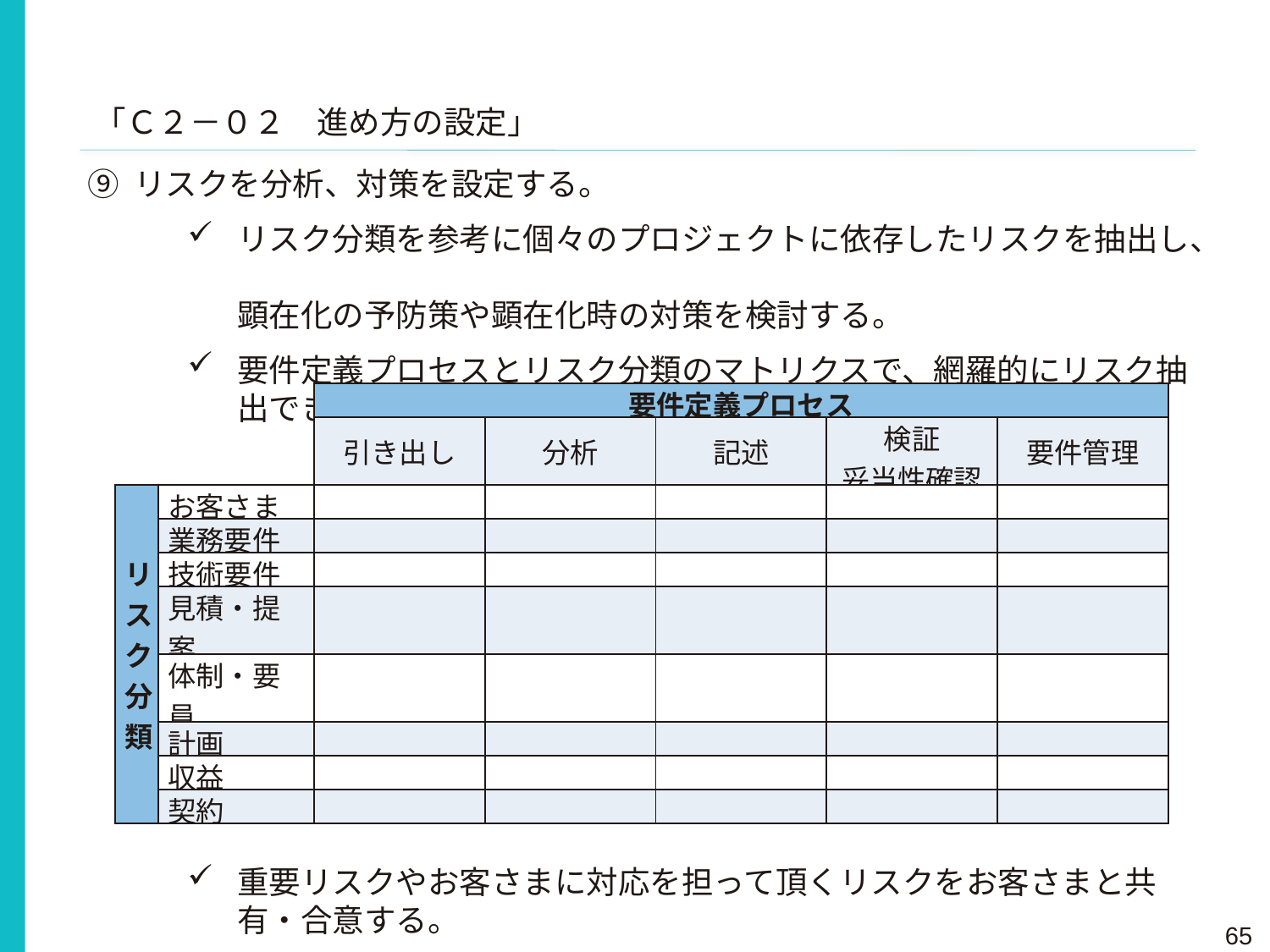

「Ｃ２－０２　進め方の設定」
⑨ リスクを分析、対策を設定する。

リスク分類を参考に個々のプロジェクトに依存したリスクを抽出し、
顕在化の予防策や顕在化時の対策を検討する。

要件定義プロセスとリスク分類のマトリクスで、網羅的にリスク抽出できる。

重要リスクやお客さまに対応を担って頂くリスクをお客さまと共有・合意する。

|  |  | 要件定義プロセス |  |  |  |  |
| --- | --- | --- | --- | --- | --- | --- |
|  |  | 引き出し | 分析 | 記述 | 検証 妥当性確認 | 要件管理 |
| リスク分類 | お客さま |  |  |  |  |  |
|  | 業務要件 |  |  |  |  |  |
|  | 技術要件 |  |  |  |  |  |
|  | 見積・提案 |  |  |  |  |  |
|  | 体制・要員 |  |  |  |  |  |
|  | 計画 |  |  |  |  |  |
|  | 収益 |  |  |  |  |  |
|  | 契約 |  |  |  |  |  |
65